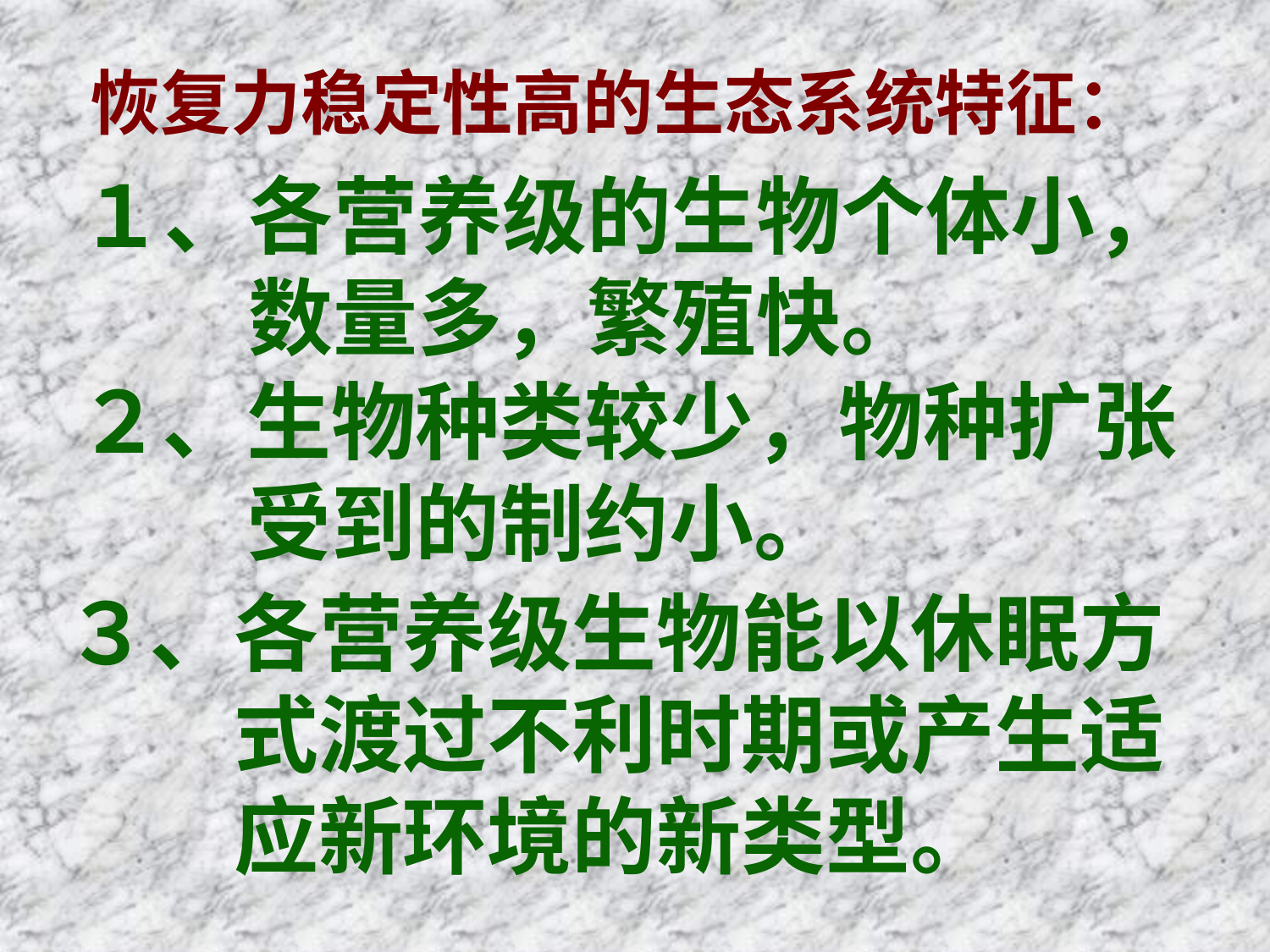

恢复力稳定性高的生态系统特征：
１、各营养级的生物个体小，
　　数量多，繁殖快。
２、生物种类较少，物种扩张
　　受到的制约小。
３、各营养级生物能以休眠方
　　式渡过不利时期或产生适
　　应新环境的新类型。